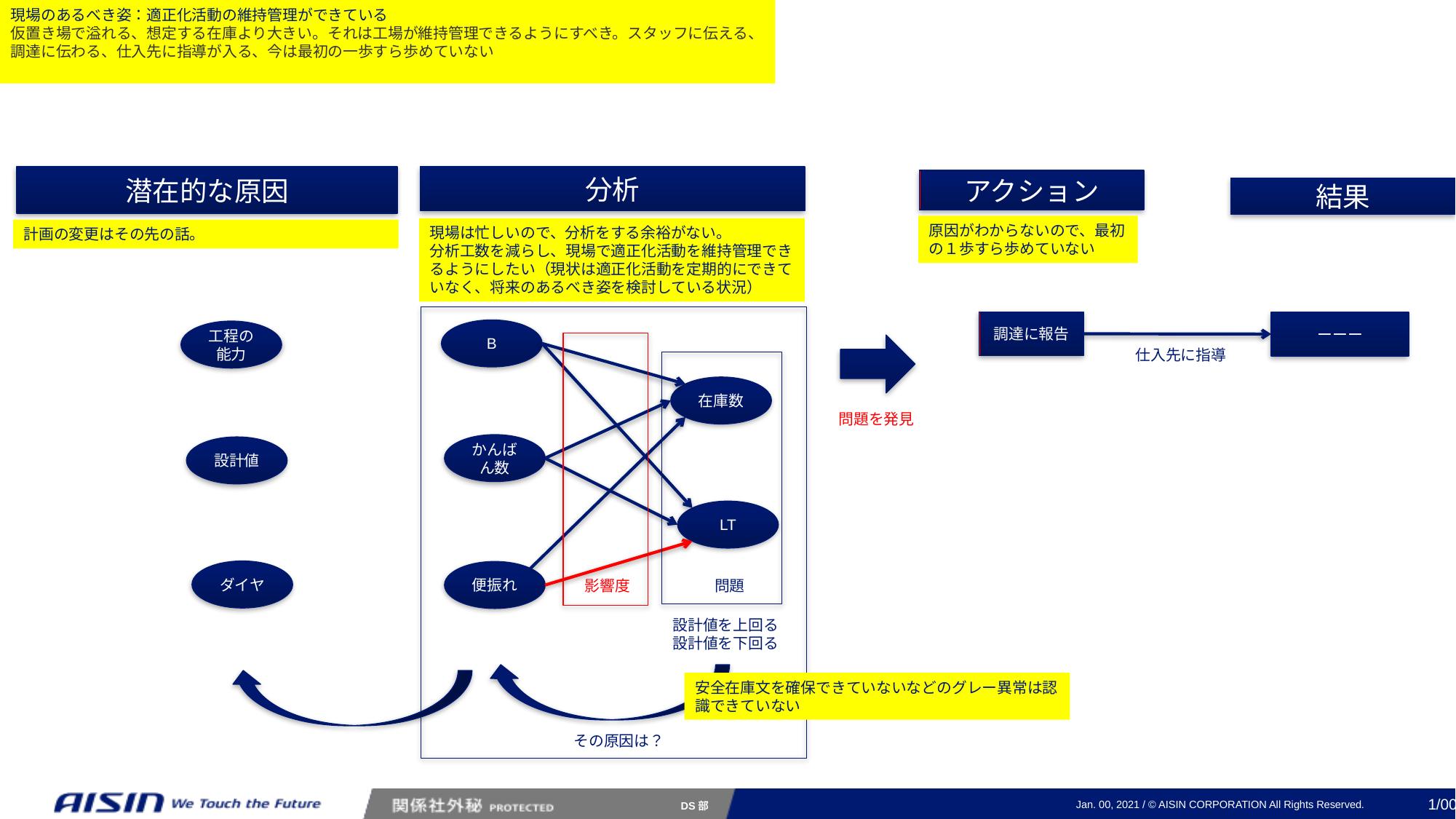

現場のあるべき姿：適正化活動の維持管理ができている
仮置き場で溢れる、想定する在庫より大きい。それは工場が維持管理できるようにすべき。スタッフに伝える、調達に伝わる、仕入先に指導が入る、今は最初の一歩すら歩めていない

最終的に使うのは現場の方が使うイメージ。忙しいので使う時間がない。現場の分析工数が減り、工場側で適正化活動でできるようにさせたい。今は適正化活動できるようになっていない、現状定期的にできていない。
問題を問題として認識できていない。安全在庫分を確保できていないなどのグレー異常は現場も認識できていない。今は改善できていない。現場の意識はこれから。今は室長などと将来の姿を話している。整備室のこうあるべきを考えている
仮置き場で溢れる、想定する在庫より大きい。それは工場が維持管理できるようにすべき。スタッフに伝える、調達に伝わる、仕入先に指導が入る、今は最初の一歩すら歩めていない。
今はトラックの便振れの寄与度も分からない。計画の変更はその先の話
潜在的な原因
分析
アクション
結果
原因がわからないので、最初の１歩すら歩めていない
現場は忙しいので、分析をする余裕がない。
分析工数を減らし、現場で適正化活動を維持管理できるようにしたい（現状は適正化活動を定期的にできていなく、将来のあるべき姿を検討している状況）
計画の変更はその先の話。

調達に報告
ーーー
B
工程の能力

仕入先に指導

在庫数
問題を発見
かんばん数
設計値
LT
ダイヤ
便振れ

影響度
問題

設計値を上回る
設計値を下回る
安全在庫文を確保できていないなどのグレー異常は認識できていない
その原因は？